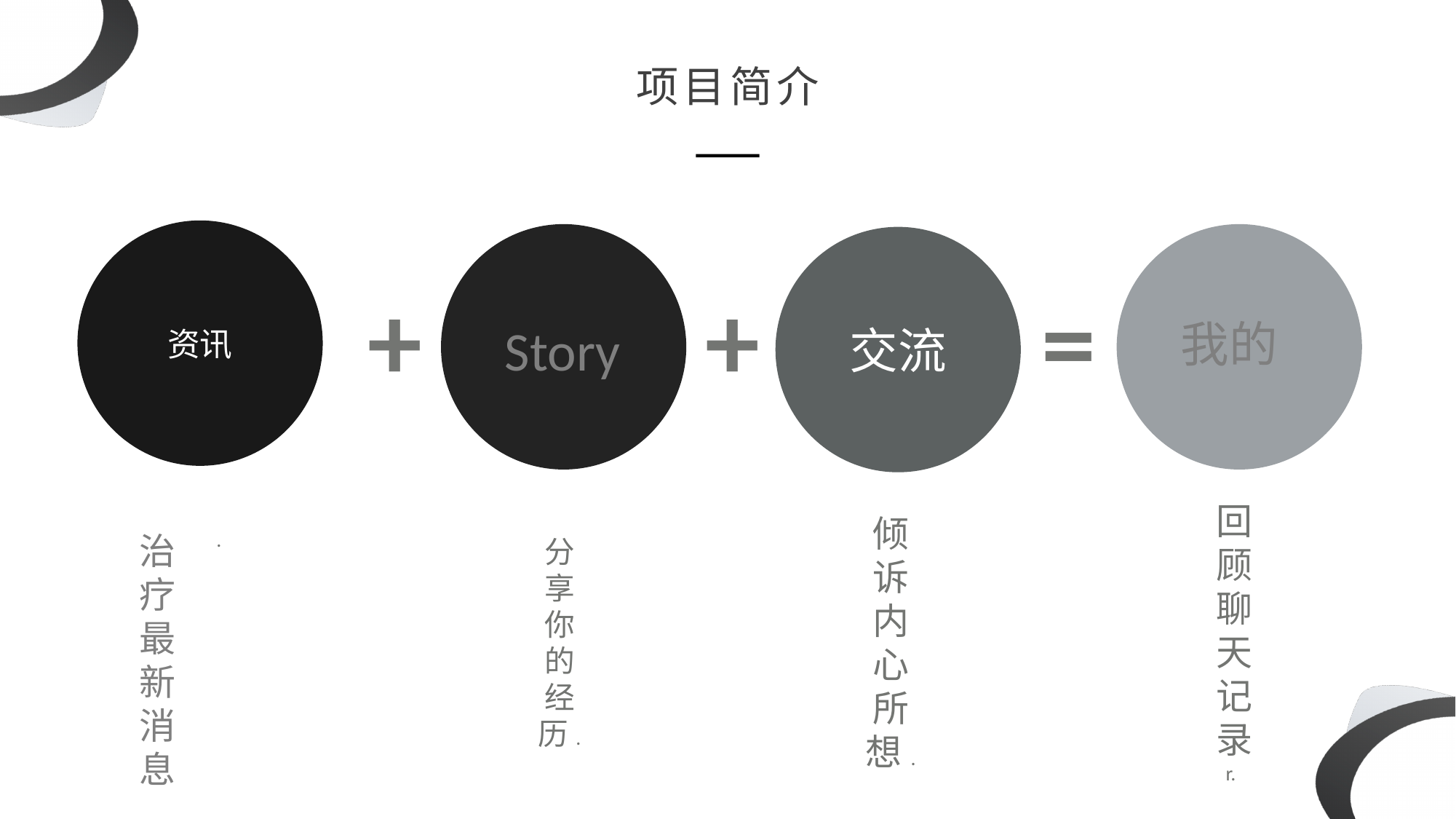

项目简介

资讯

交流
+
+
=
我的
Story
回顾聊天记录r.
倾诉内心所想.
.
治疗最新消息
分享你的经历.